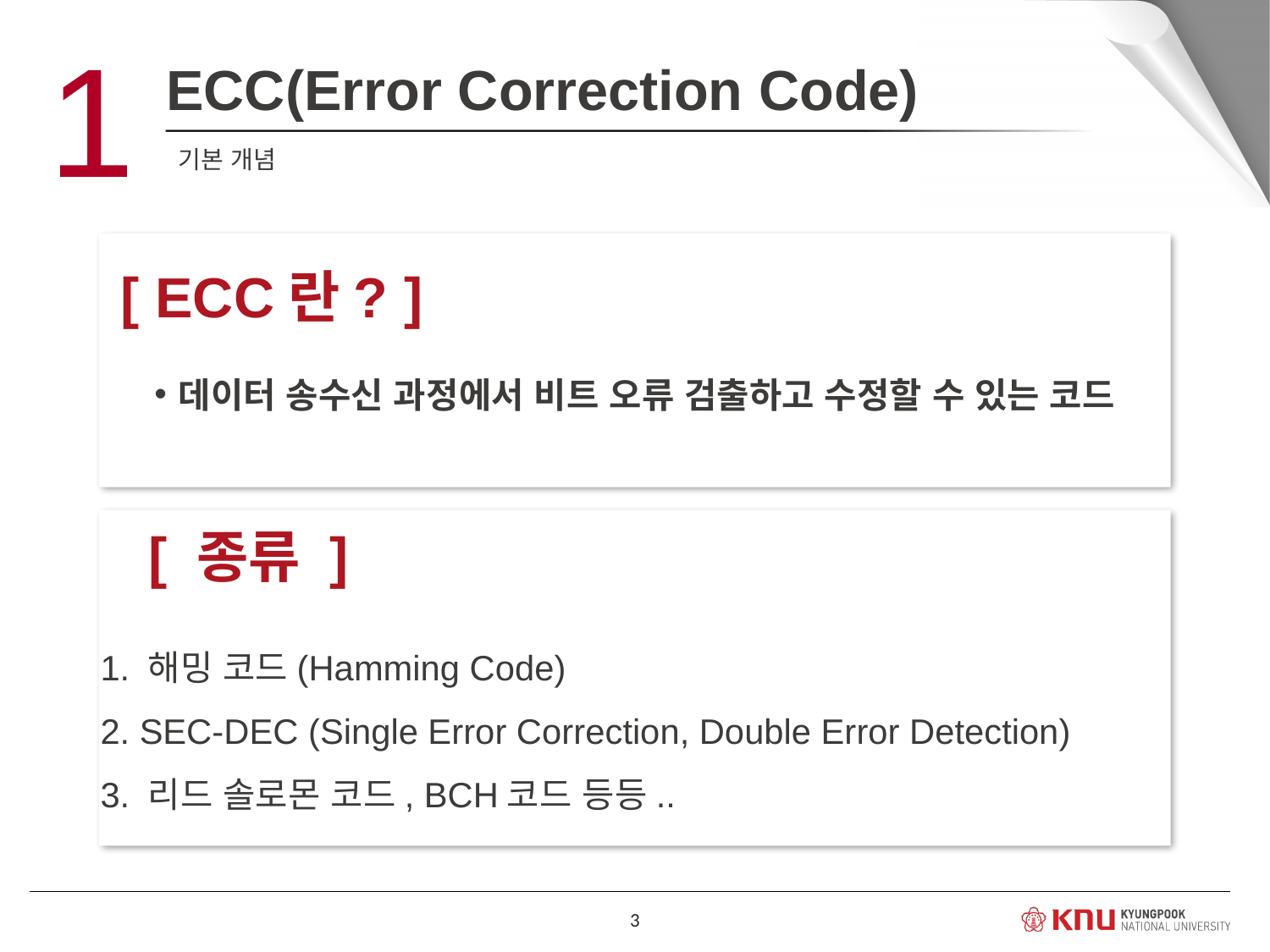

1
ECC(Error Correction Code)
기본 개념

[ ECC란? ]
데이터 송수신 과정에서 비트 오류 검출하고 수정할 수 있는 코드

[ 종류 ]
1. 해밍 코드(Hamming Code)
2. SEC-DEC (Single Error Correction, Double Error Detection)
3. 리드 솔로몬 코드, BCH코드 등등..
3